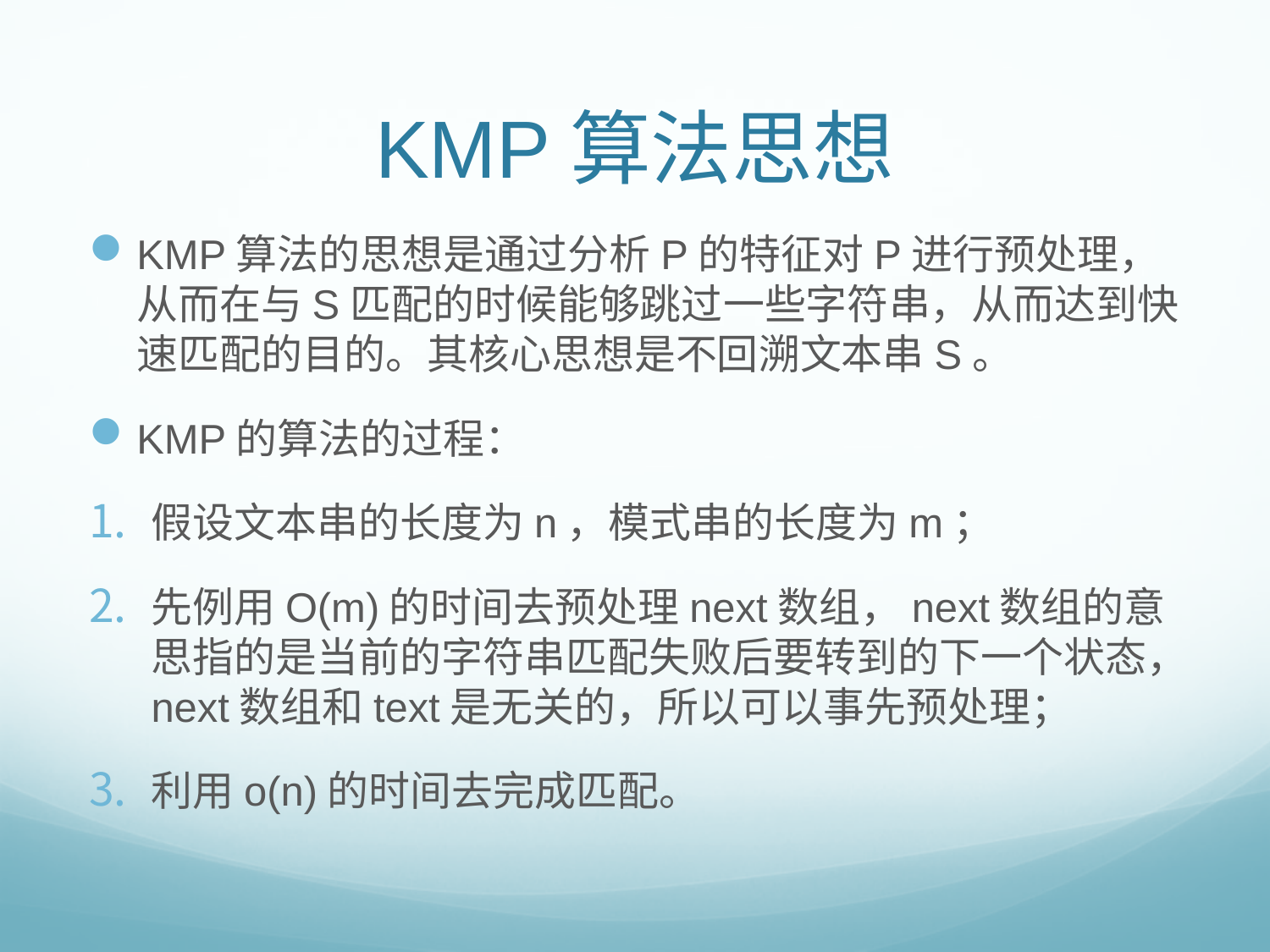

# KMP算法思想
KMP算法的思想是通过分析P的特征对P进行预处理，从而在与S匹配的时候能够跳过一些字符串，从而达到快速匹配的目的。其核心思想是不回溯文本串S。
KMP的算法的过程：
假设文本串的长度为n，模式串的长度为m；
先例用O(m)的时间去预处理next数组，next数组的意思指的是当前的字符串匹配失败后要转到的下一个状态，next数组和text是无关的，所以可以事先预处理；
利用o(n)的时间去完成匹配。